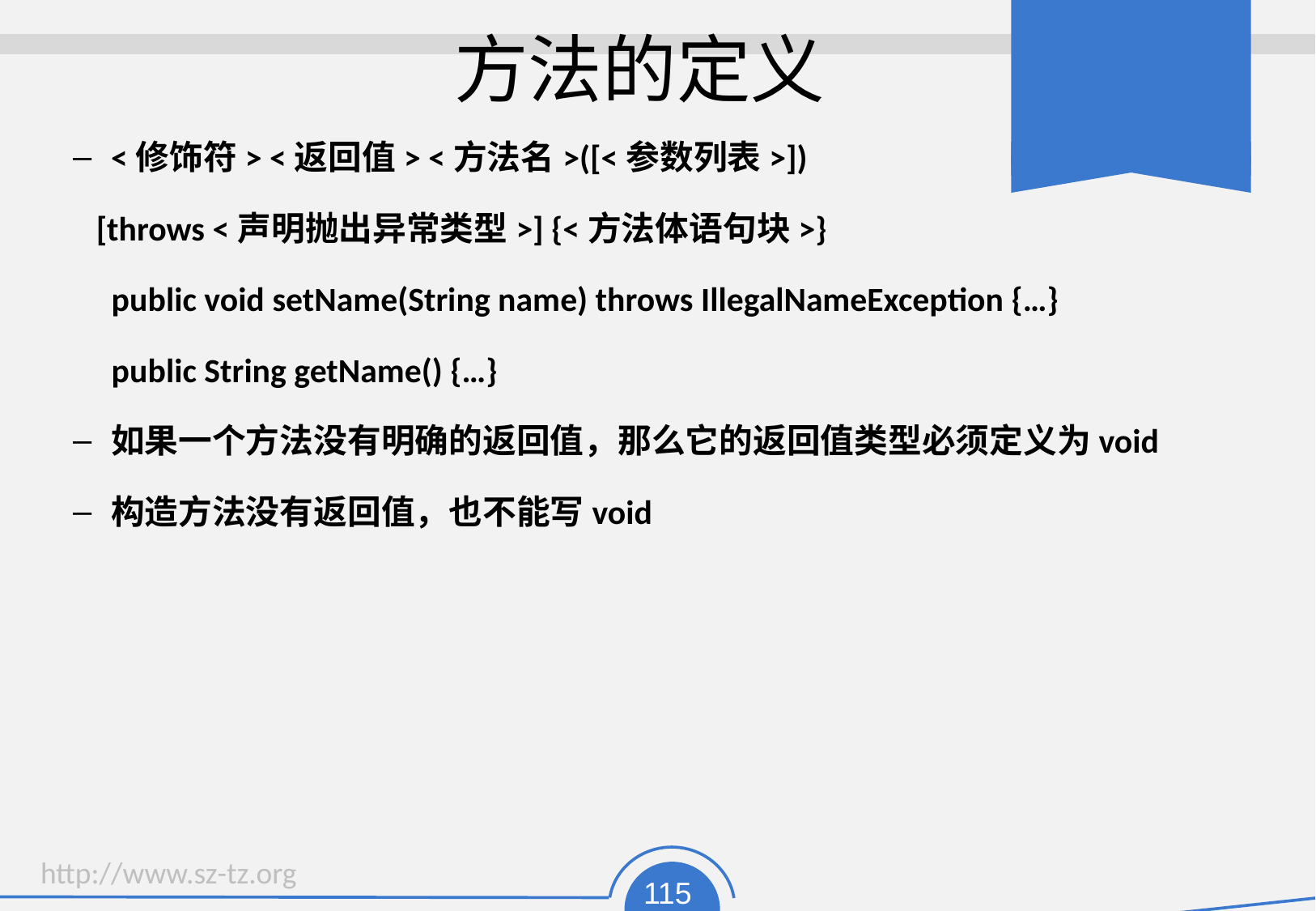

# 方法的定义
<修饰符> <返回值> <方法名>([<参数列表>])
   [throws <声明抛出异常类型>] {<方法体语句块>}
     public void setName(String name) throws IllegalNameException {…}
     public String getName() {…}
如果一个方法没有明确的返回值，那么它的返回值类型必须定义为void
构造方法没有返回值，也不能写void